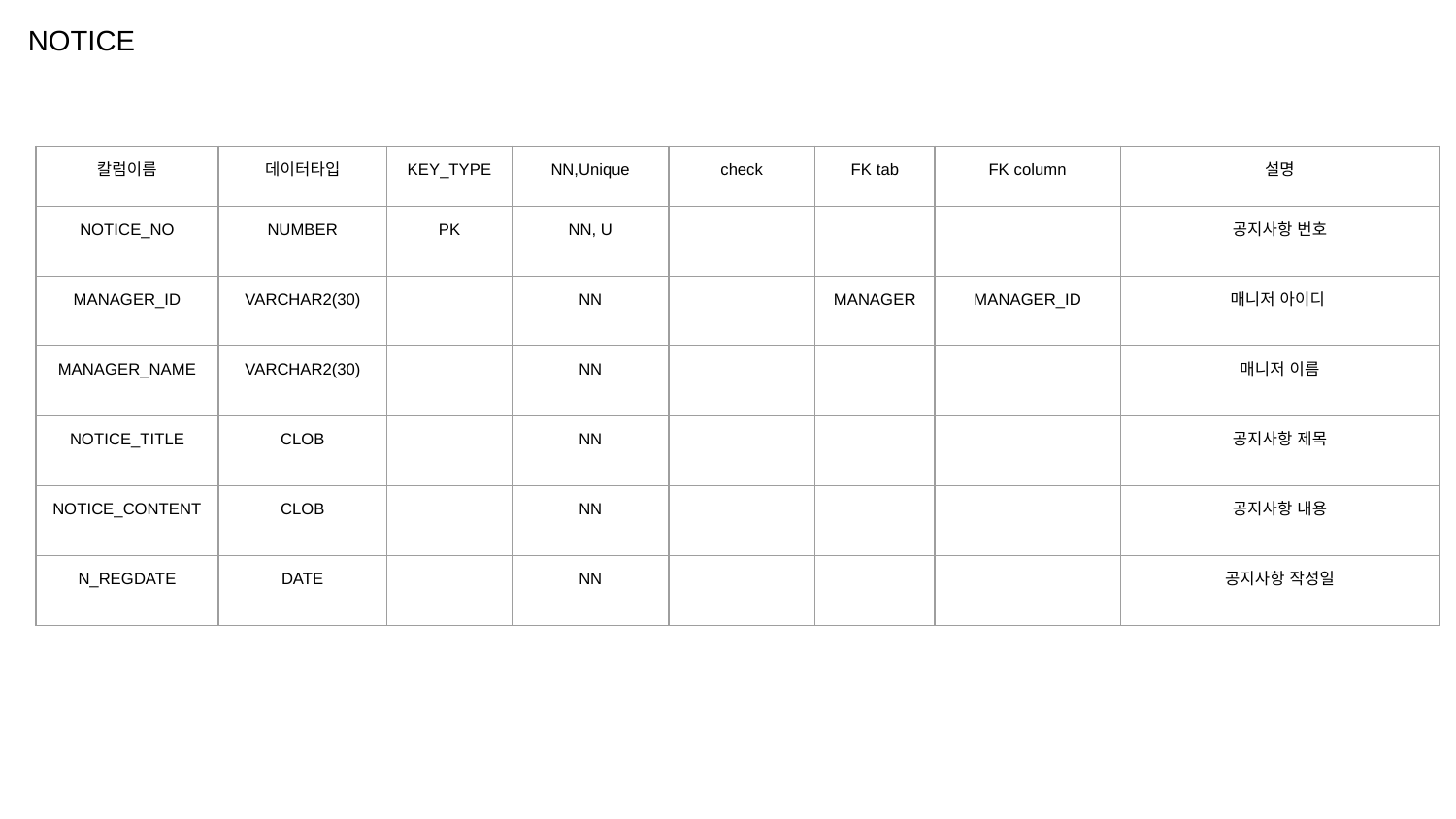

NOTICE
| 칼럼이름 | 데이터타입 | KEY\_TYPE | NN,Unique | check | FK tab | FK column | 설명 |
| --- | --- | --- | --- | --- | --- | --- | --- |
| NOTICE\_NO | NUMBER | PK | NN, U |  |  |  | 공지사항 번호 |
| MANAGER\_ID | VARCHAR2(30) |  | NN |  | MANAGER | MANAGER\_ID | 매니저 아이디 |
| MANAGER\_NAME | VARCHAR2(30) |  | NN |  |  |  | 매니저 이름 |
| NOTICE\_TITLE | CLOB |  | NN |  |  |  | 공지사항 제목 |
| NOTICE\_CONTENT | CLOB |  | NN |  |  |  | 공지사항 내용 |
| N\_REGDATE | DATE |  | NN |  |  |  | 공지사항 작성일 |